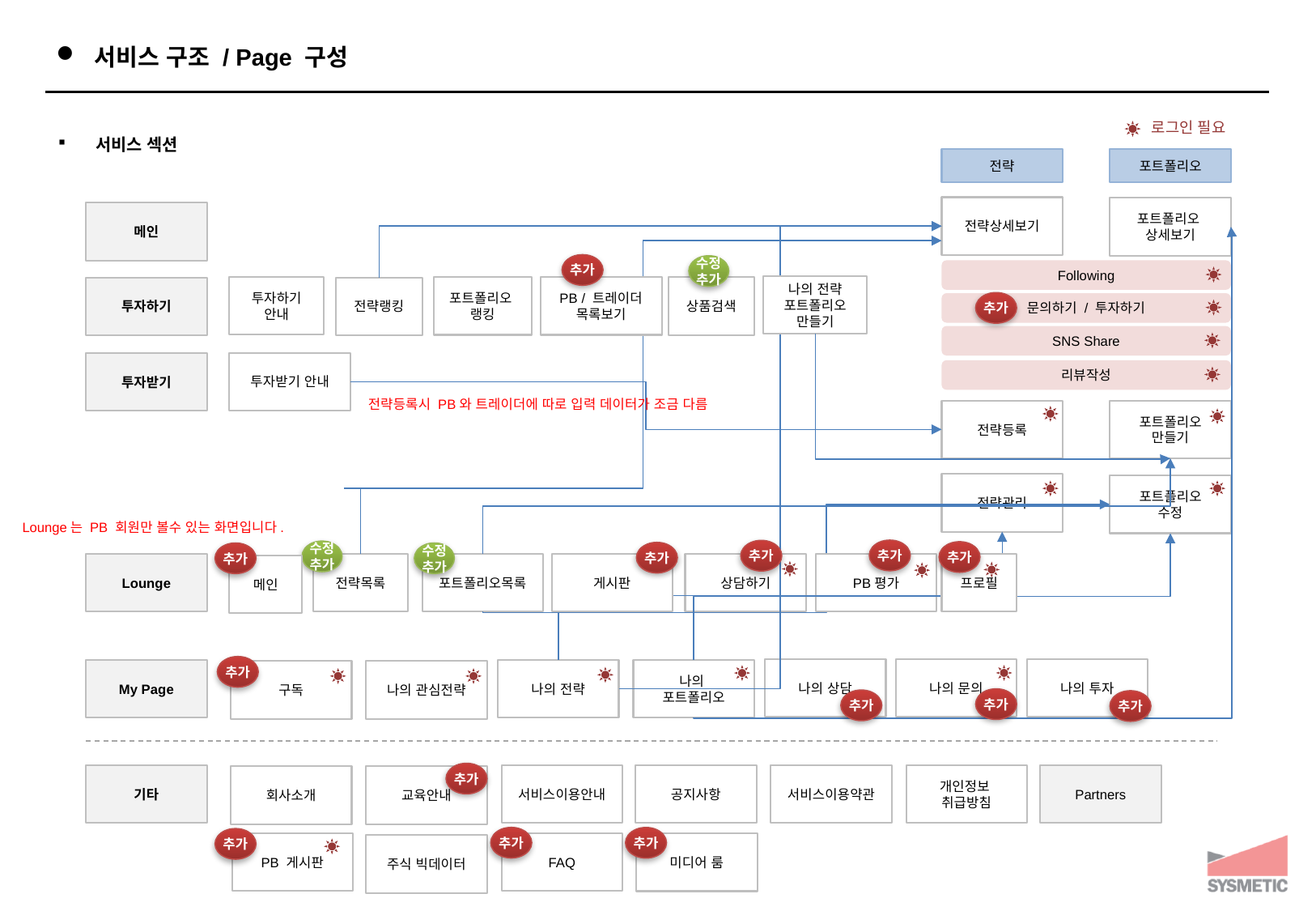

# 서비스 구조 / Page 구성
서비스 섹션
로그인 필요

전략
포트폴리오
전략상세보기
포트폴리오
상세보기
메인
추가
수정추가
Following

나의 전략
포트폴리오
만들기
투자하기 안내
포트폴리오
랭킹
PB / 트레이더
목록보기
상품검색
투자하기
전략랭킹
추가
문의하기 / 투자하기

SNS Share

투자받기 안내
투자받기
리뷰작성

전략등록시 PB와 트레이더에 따로 입력 데이터가 조금 다름
포트폴리오
만들기
전략등록

전략관리
포트폴리오
수정

Lounge는 PB 회원만 볼수 있는 화면입니다.
추가
추가
수정추가
추가
추가
추가
수정추가
PB평가
상담하기
게시판
Lounge
전략목록
포트폴리오목록
프로필
메인

추가
나의 투자
나의 문의
나의 상담
My Page
나의 전략
나의
포트폴리오
구독
나의 관심전략

추가
추가
추가
추가
Partners
기타
개인정보
취급방침
서비스이용안내
공지사항
서비스이용약관
회사소개
교육안내
추가
추가
추가
PB 게시판
FAQ
미디어 룸
주식 빅데이터

1